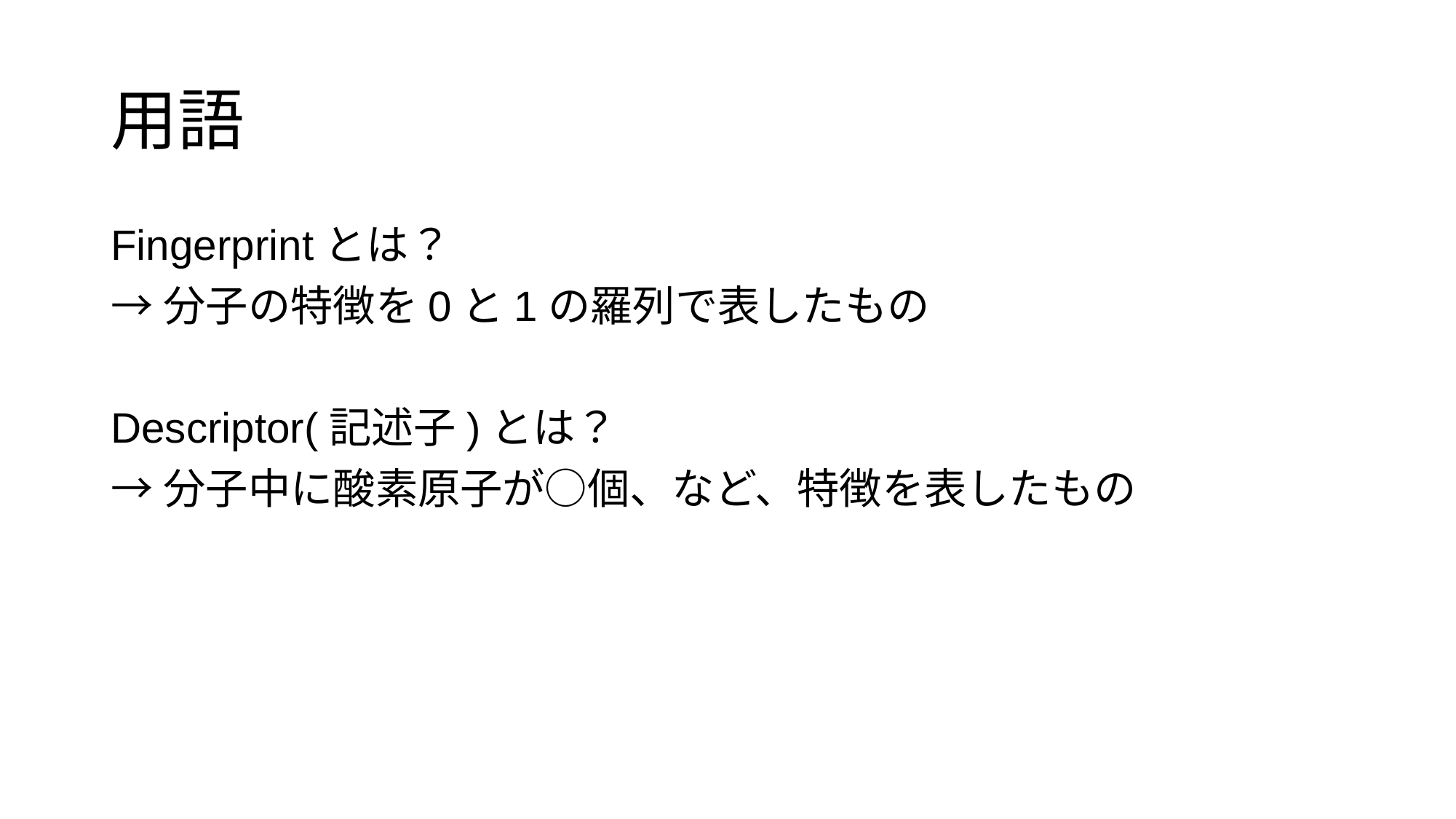

# 用語
Fingerprintとは？
→分子の特徴を0と1の羅列で表したもの

Descriptor(記述子)とは？
→分子中に酸素原子が○個、など、特徴を表したもの